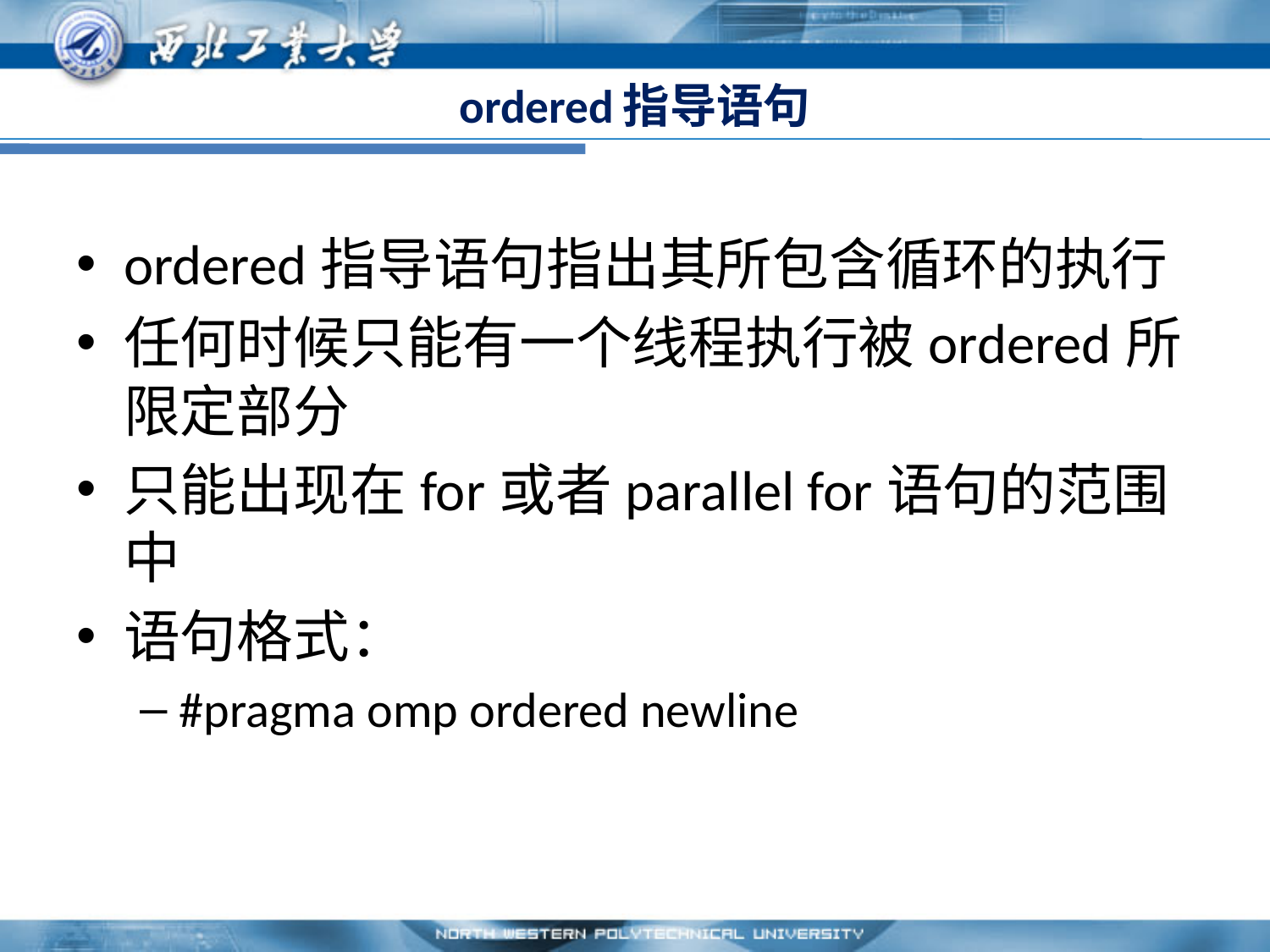

# ordered指导语句
ordered指导语句指出其所包含循环的执行
任何时候只能有一个线程执行被ordered所限定部分
只能出现在for或者parallel for语句的范围中
语句格式：
#pragma omp ordered newline